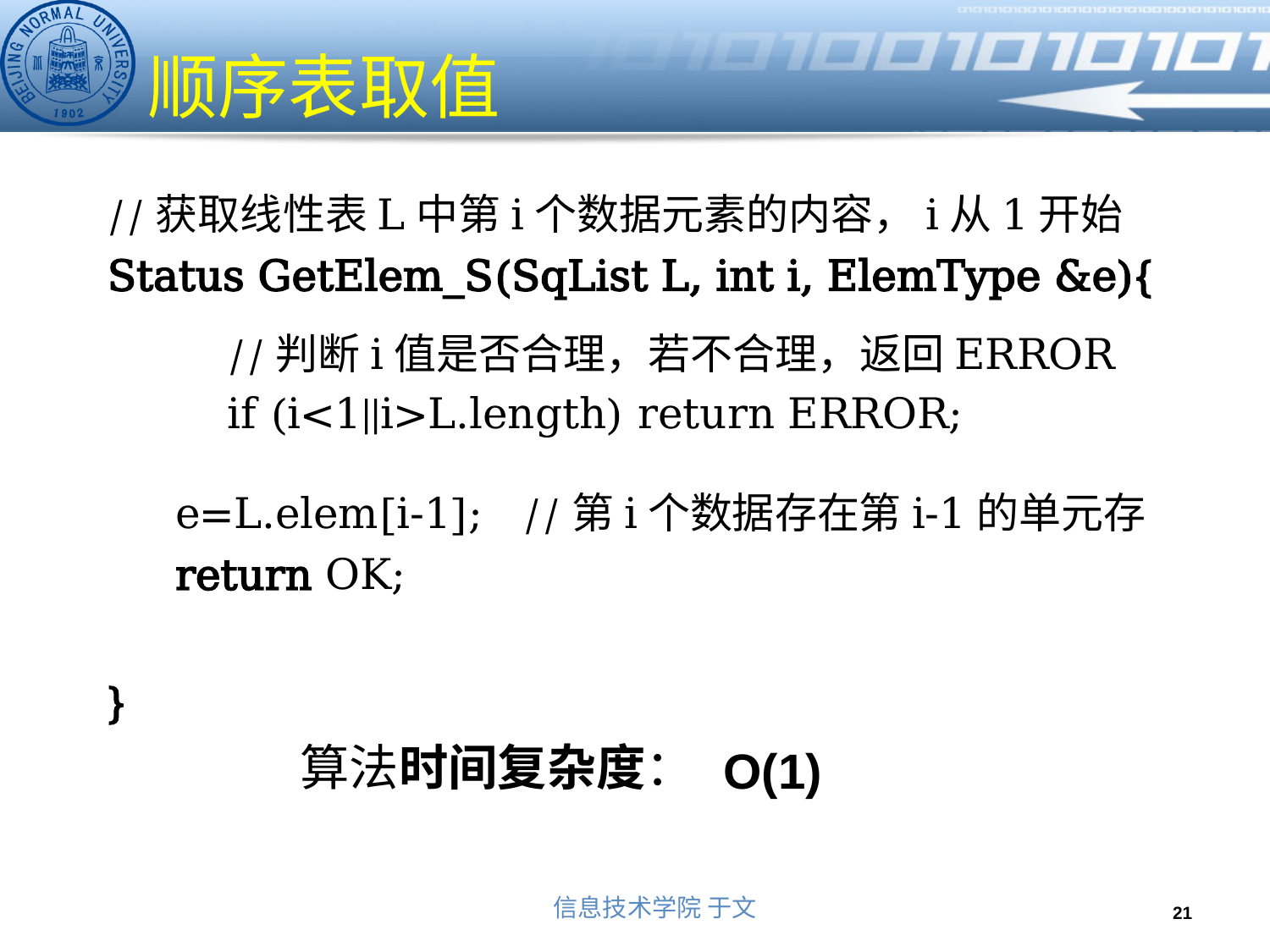

# 顺序表取值
//获取线性表L中第i个数据元素的内容，i从1开始
Status GetElem_S(SqList L, int i, ElemType &e){

}
//判断i值是否合理，若不合理，返回ERROR
if (i<1||i>L.length) return ERROR;
e=L.elem[i-1];   //第i个数据存在第i-1的单元存
return OK;
算法时间复杂度：
O(1)
21